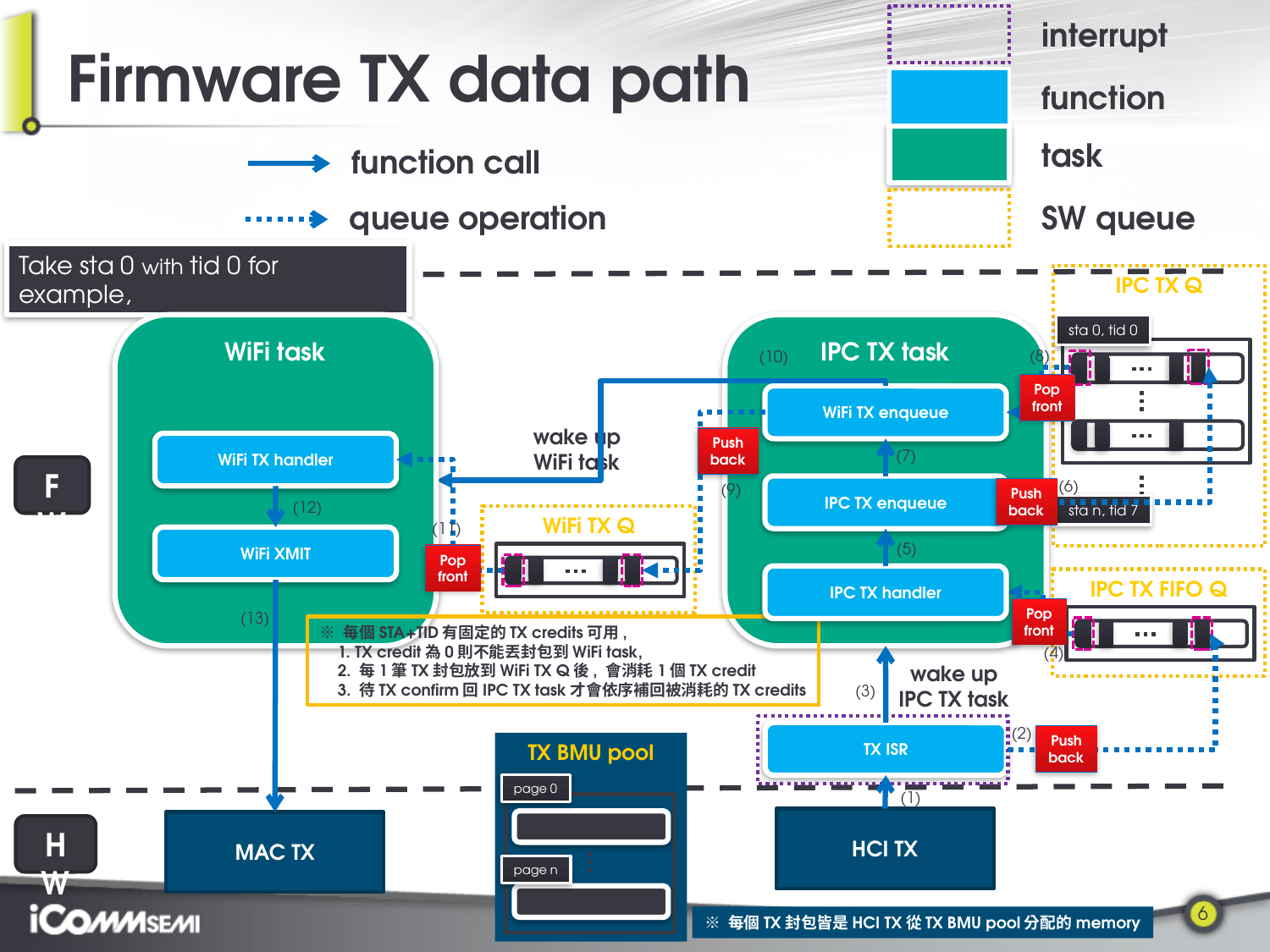

interrupt
# Firmware TX data path

function

task
function call

SW queue
queue operation
Take sta 0 with tid 0 for example,
IPC TX Q
sta 0, tid 0

sta n, tid 7
WiFi task
WiFi TX handler
WiFi XMIT
IPC TX task
WiFi TX enqueue
IPC TX enqueue
(8)
(10)
Pop
front
wake up
WiFi task
Push
back
(7)
FW
(6)
(9)
Push
back
(12)
WiFi TX Q

(11)
(7)
(5)
Pop
front
IPC TX handler
IPC TX FIFO Q

Pop
front
(13)
※ 每個STA+TID有固定的TX credits可用,
    1. TX credit為0則不能丟封包到WiFi task,
    2. 每1筆TX封包放到WiFi TX Q後, 會消耗1個TX credit
    3. 待TX confirm回IPC TX task才會依序補回被消耗的TX credits
(4)
wake up
IPC TX task
(3)

TX ISR
(2)
Push
back
TX BMU pool
page 0

page n

(1)
HCI TX
MAC TX
HW
※ 每個TX封包皆是HCI TX從TX BMU pool分配的memory